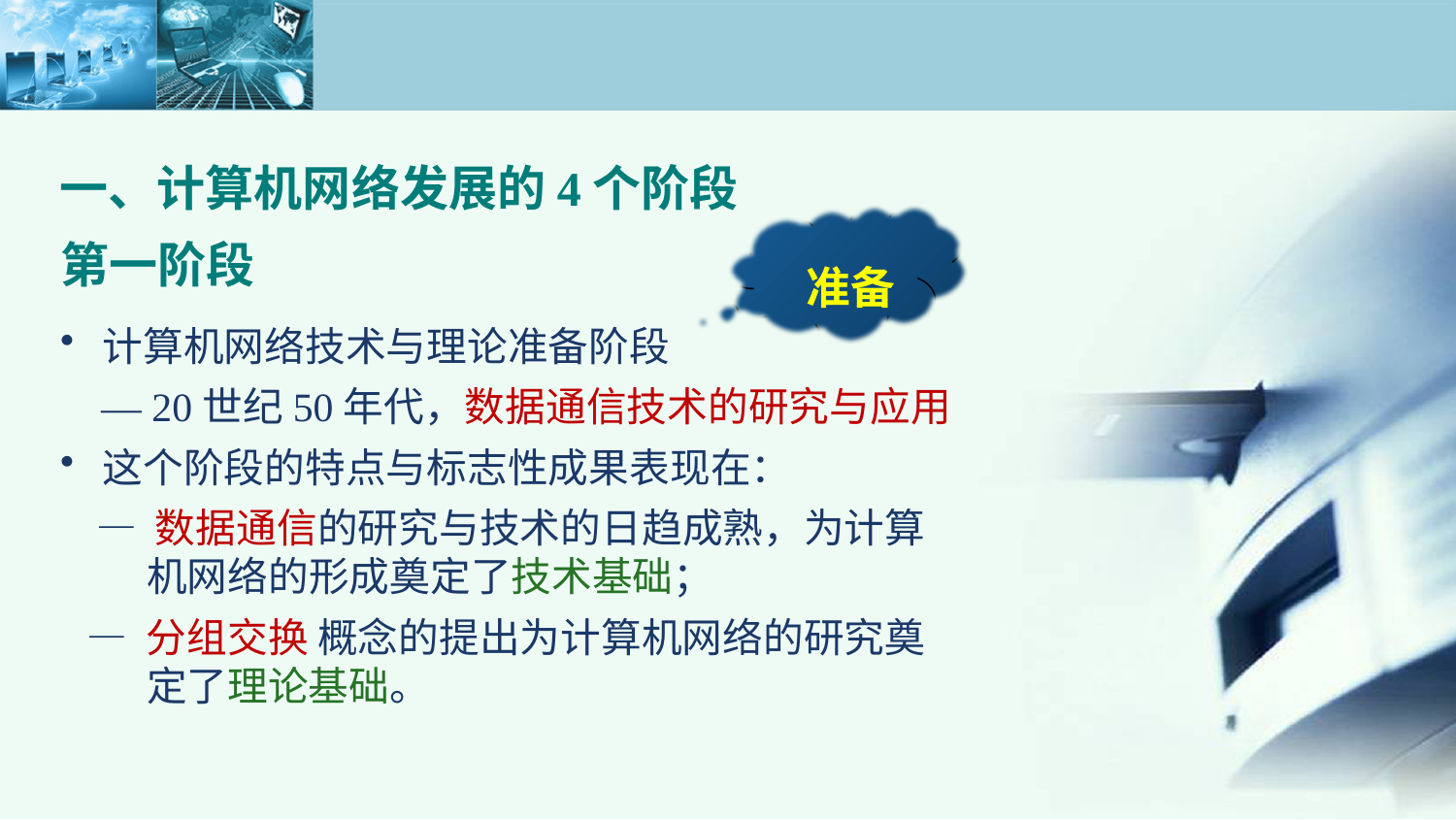

一、计算机网络发展的4个阶段
  准备
第一阶段
计算机网络技术与理论准备阶段
    — 20世纪50年代，数据通信技术的研究与应用
这个阶段的特点与标志性成果表现在：
    — 数据通信的研究与技术的日趋成熟，为计算机网络的形成奠定了技术基础；
   — 分组交换 概念的提出为计算机网络的研究奠定了理论基础。